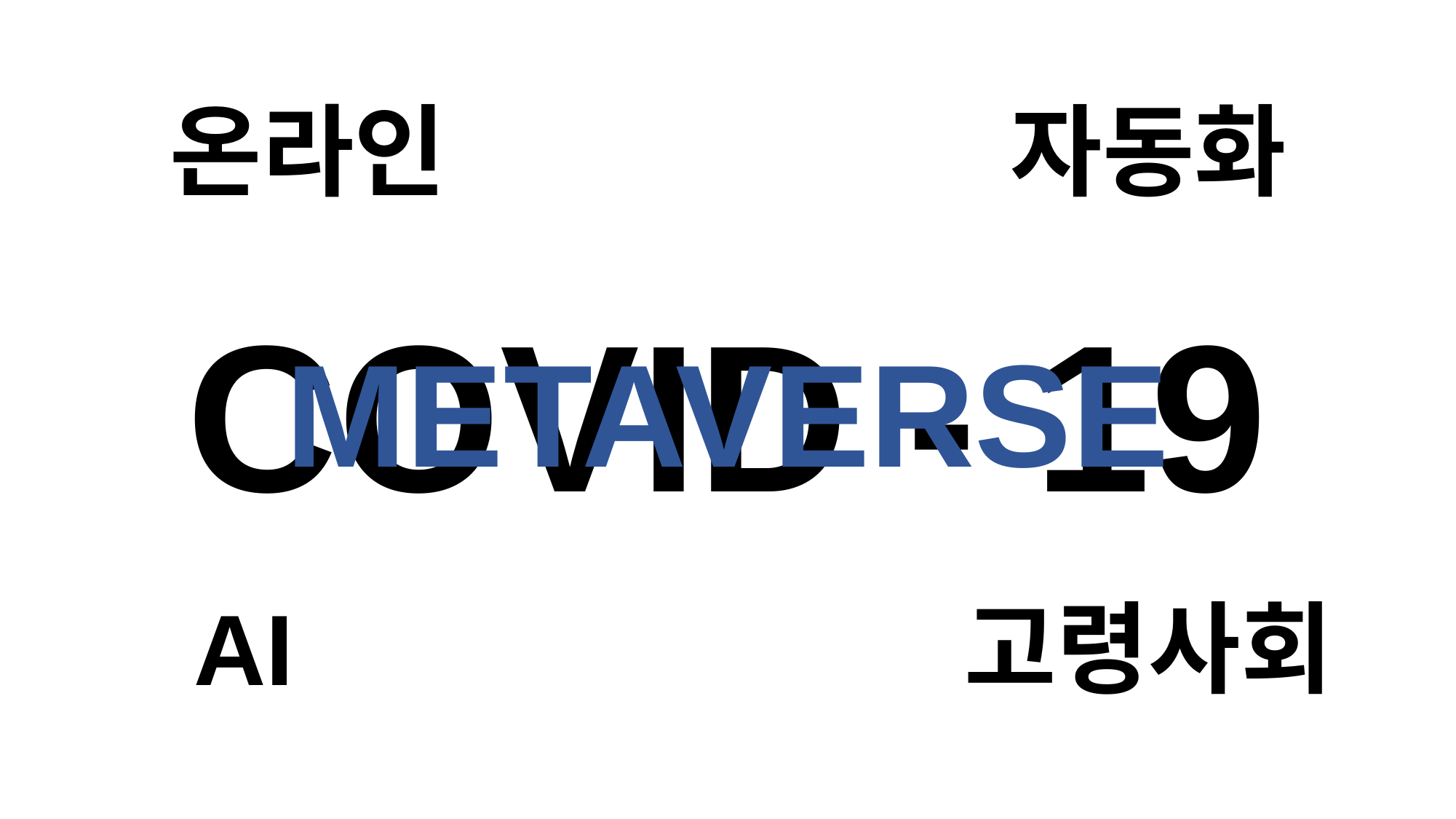

온라인
자동화
COVID - 19
METAVERSE
AI
고령사회